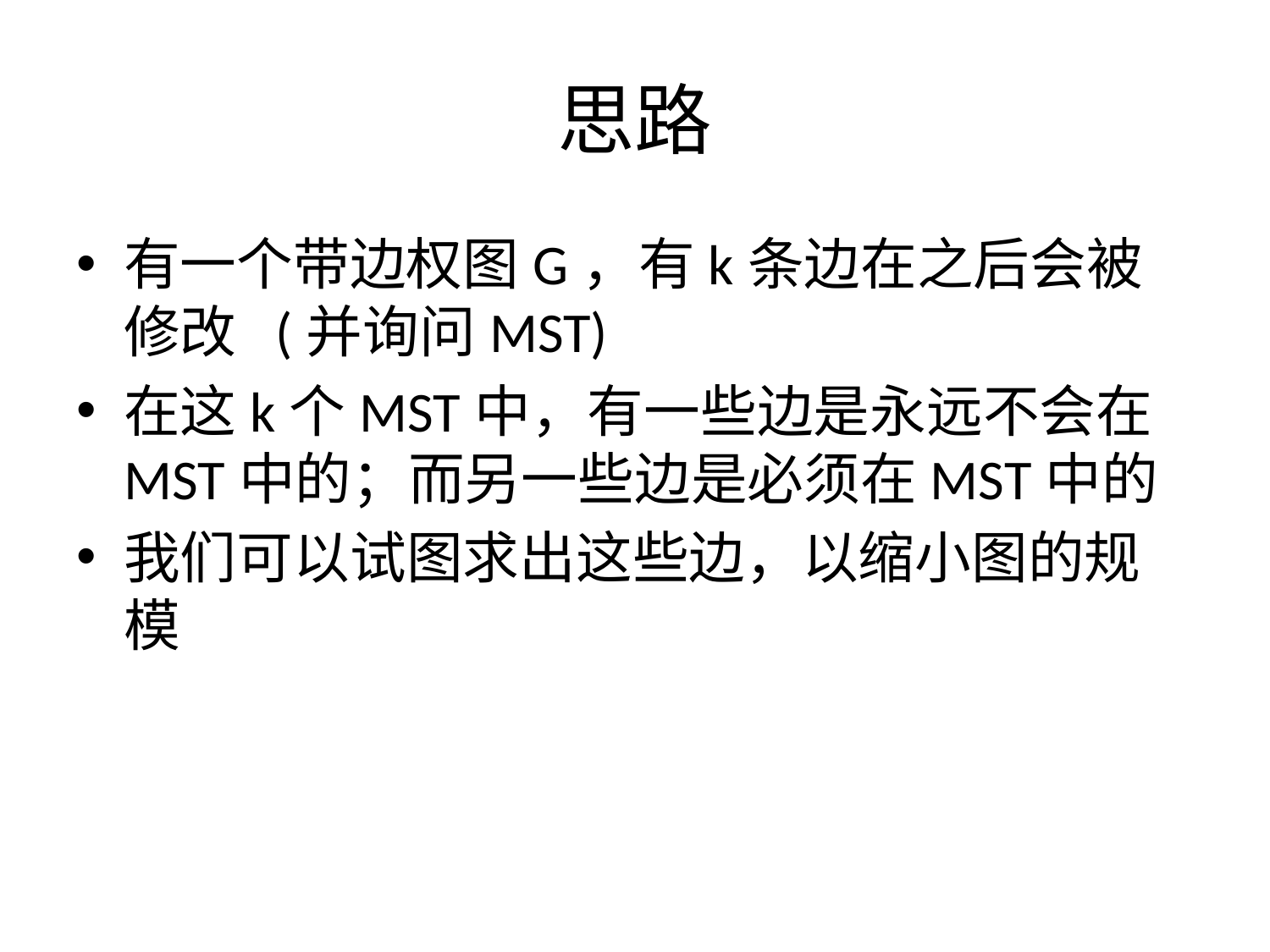

# 思路
有一个带边权图G，有k条边在之后会被修改  (并询问MST)
在这k个MST中，有一些边是永远不会在MST中的；而另一些边是必须在MST中的
我们可以试图求出这些边，以缩小图的规模